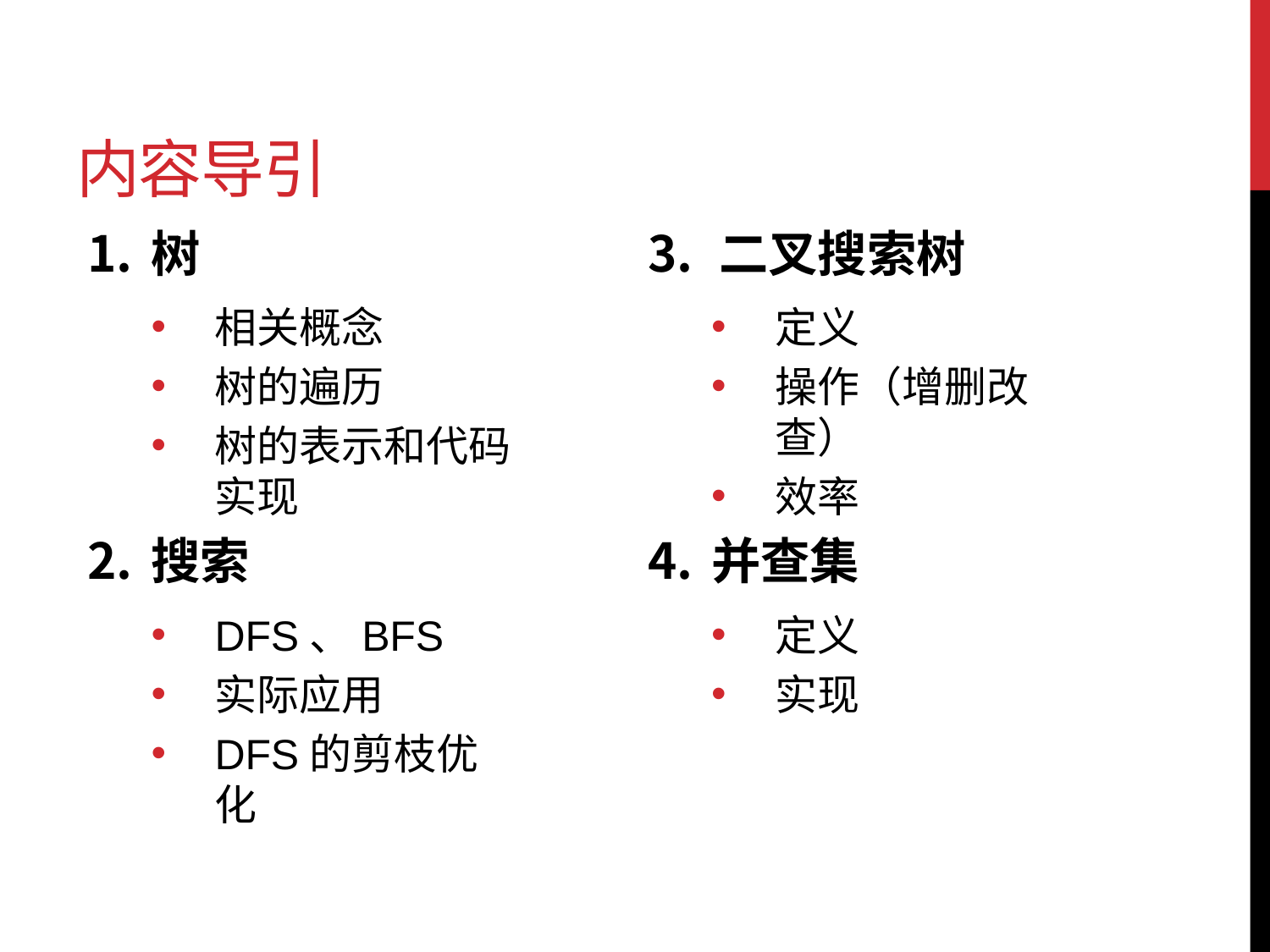

# 内容导引
树
相关概念
树的遍历
树的表示和代码实现
搜索
DFS、BFS
实际应用
DFS的剪枝优化
二叉搜索树
定义
操作（增删改查）
效率
并查集
定义
实现